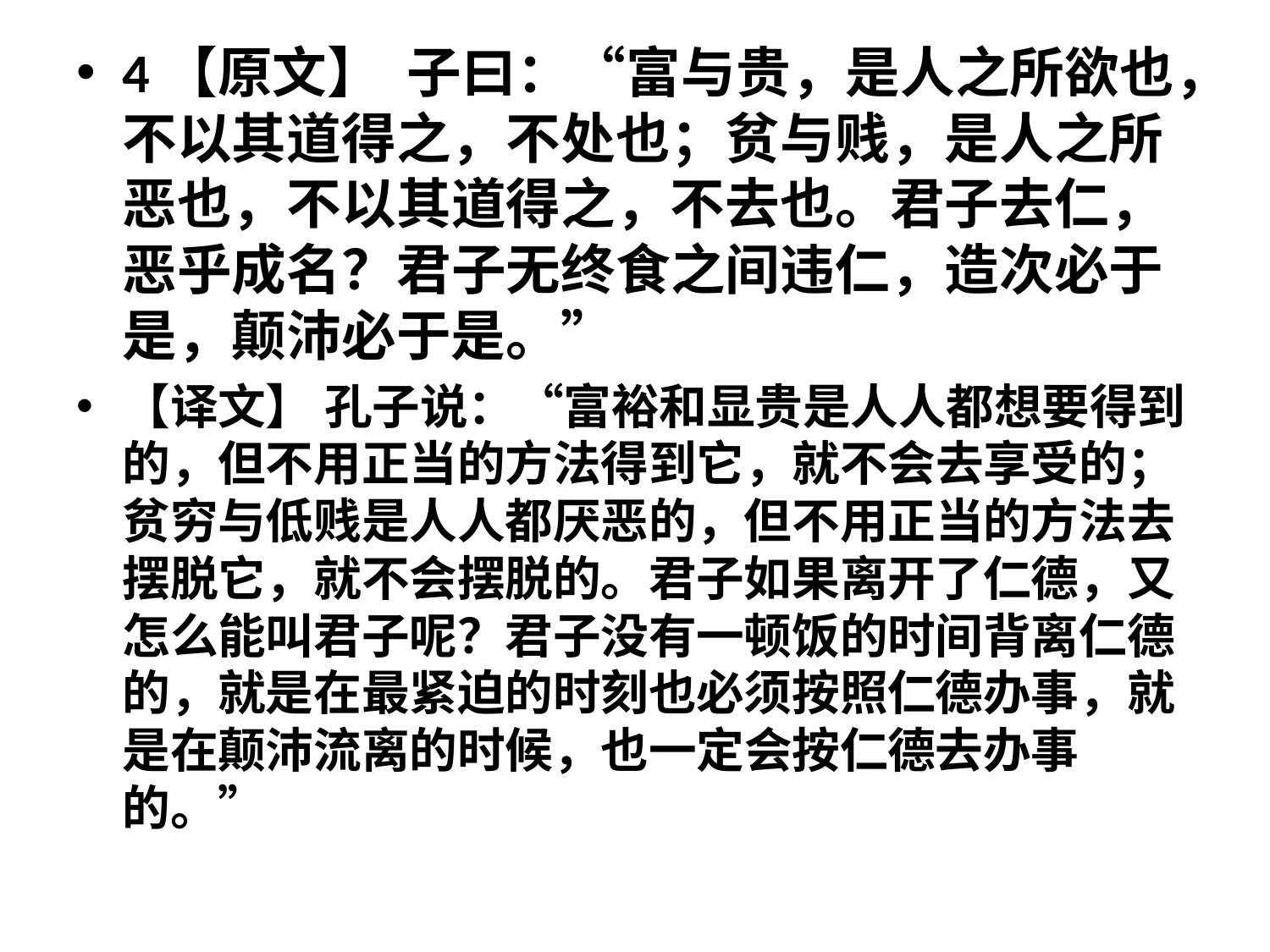

# 4【原文】  子曰：“富与贵，是人之所欲也，不以其道得之，不处也；贫与贱，是人之所恶也，不以其道得之，不去也。君子去仁，恶乎成名？君子无终食之间违仁，造次必于是，颠沛必于是。”
【译文】 孔子说：“富裕和显贵是人人都想要得到的，但不用正当的方法得到它，就不会去享受的；贫穷与低贱是人人都厌恶的，但不用正当的方法去摆脱它，就不会摆脱的。君子如果离开了仁德，又怎么能叫君子呢？君子没有一顿饭的时间背离仁德的，就是在最紧迫的时刻也必须按照仁德办事，就是在颠沛流离的时候，也一定会按仁德去办事的。”